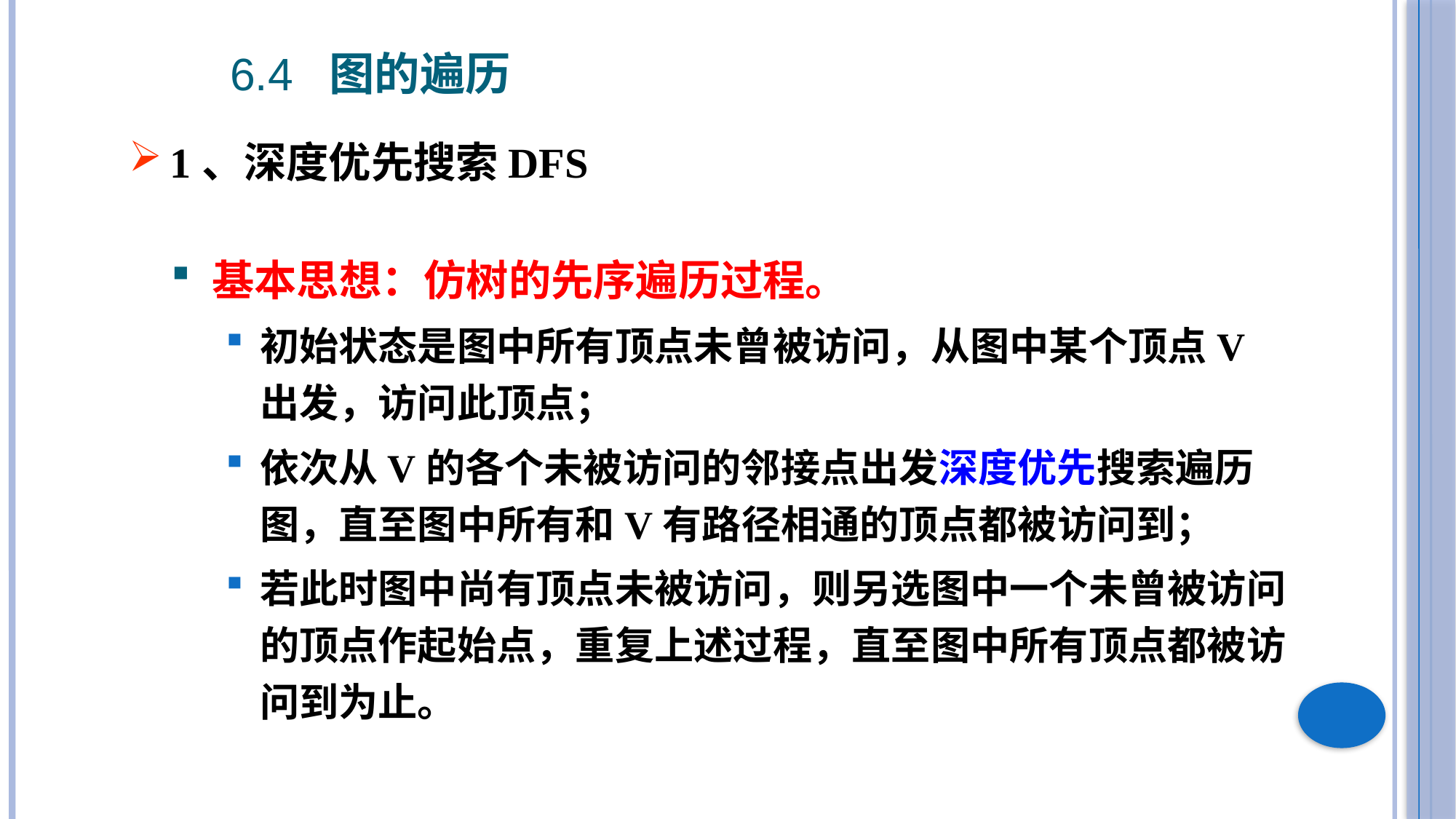

6.4  图的遍历
1、深度优先搜索DFS

基本思想：仿树的先序遍历过程。
初始状态是图中所有顶点未曾被访问，从图中某个顶点V 出发，访问此顶点；
依次从V的各个未被访问的邻接点出发深度优先搜索遍历图，直至图中所有和V有路径相通的顶点都被访问到；
若此时图中尚有顶点未被访问，则另选图中一个未曾被访问的顶点作起始点，重复上述过程，直至图中所有顶点都被访问到为止。